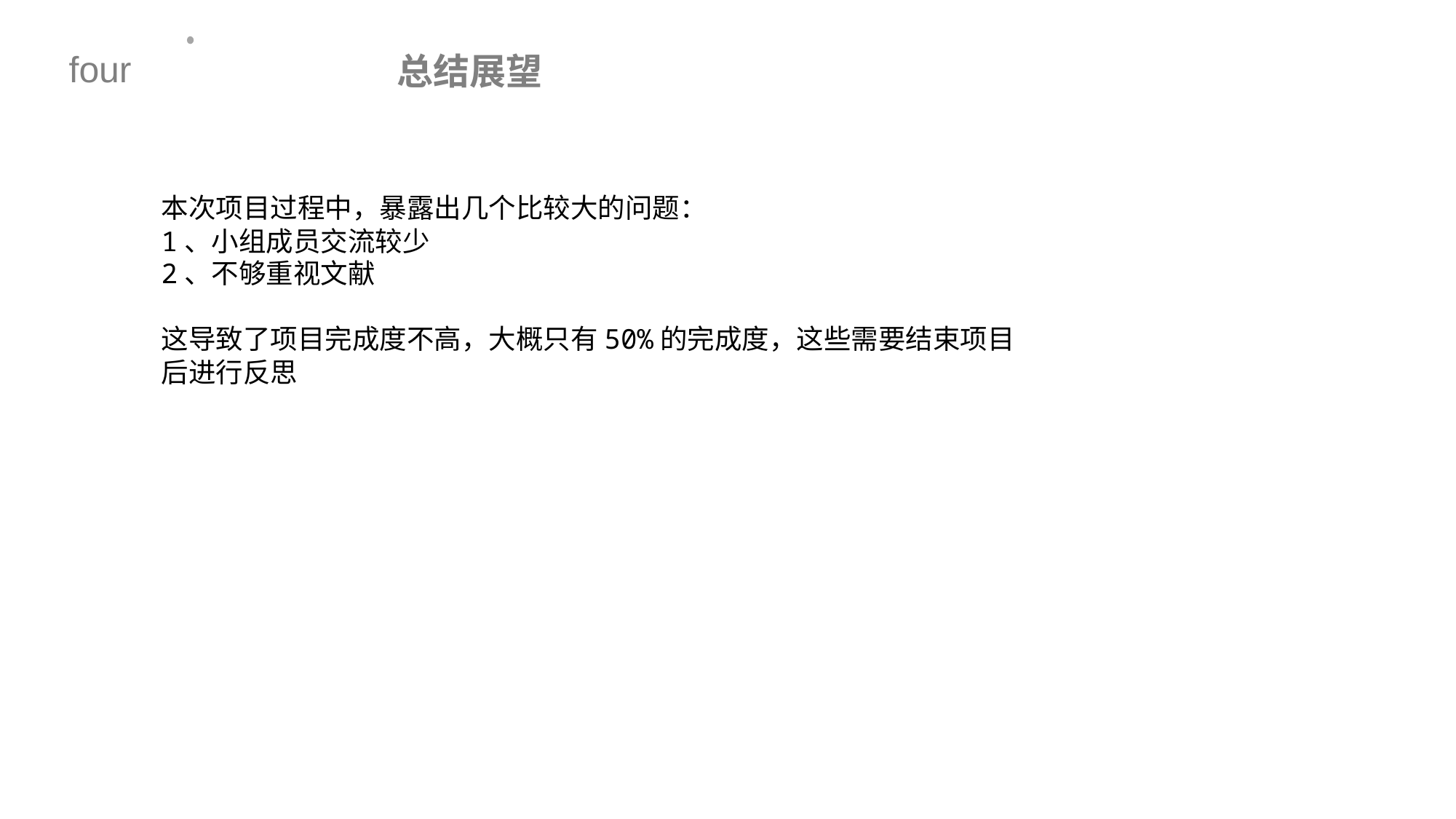

总结展望

four
本次项目过程中，暴露出几个比较大的问题：
1、小组成员交流较少
2、不够重视文献

这导致了项目完成度不高，大概只有50%的完成度，这些需要结束项目后进行反思